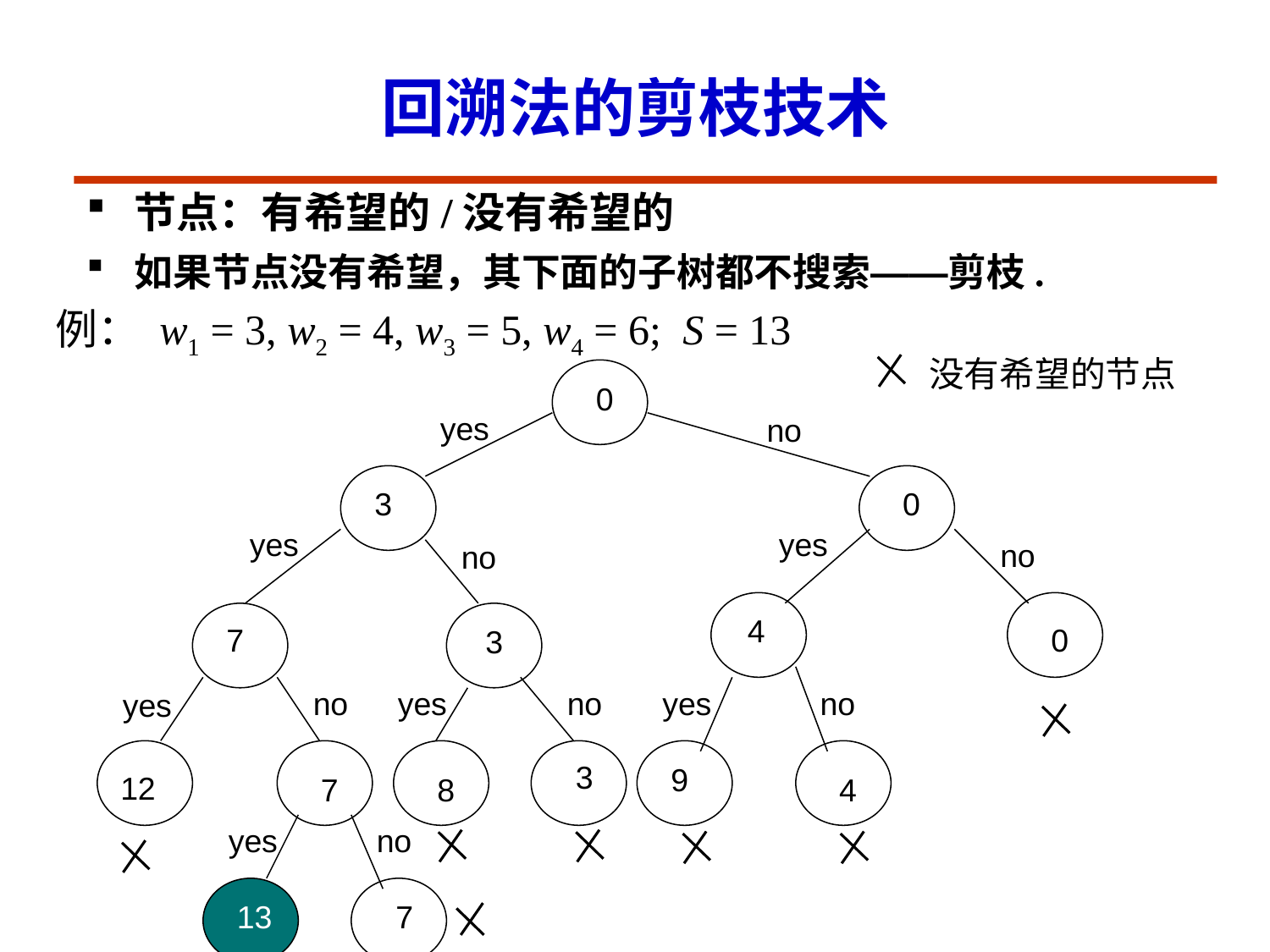

# 回溯法的剪枝技术
节点：有希望的/没有希望的
如果节点没有希望，其下面的子树都不搜索——剪枝.

例： w1 = 3, w2 = 4, w3 = 5, w4 = 6;  S = 13
没有希望的节点

0
yes
no

3
0
yes
yes

no
no

4
7
0
3

no
yes

no
yes

no
yes

3
9
12
7
8
4
yes

no

13
7